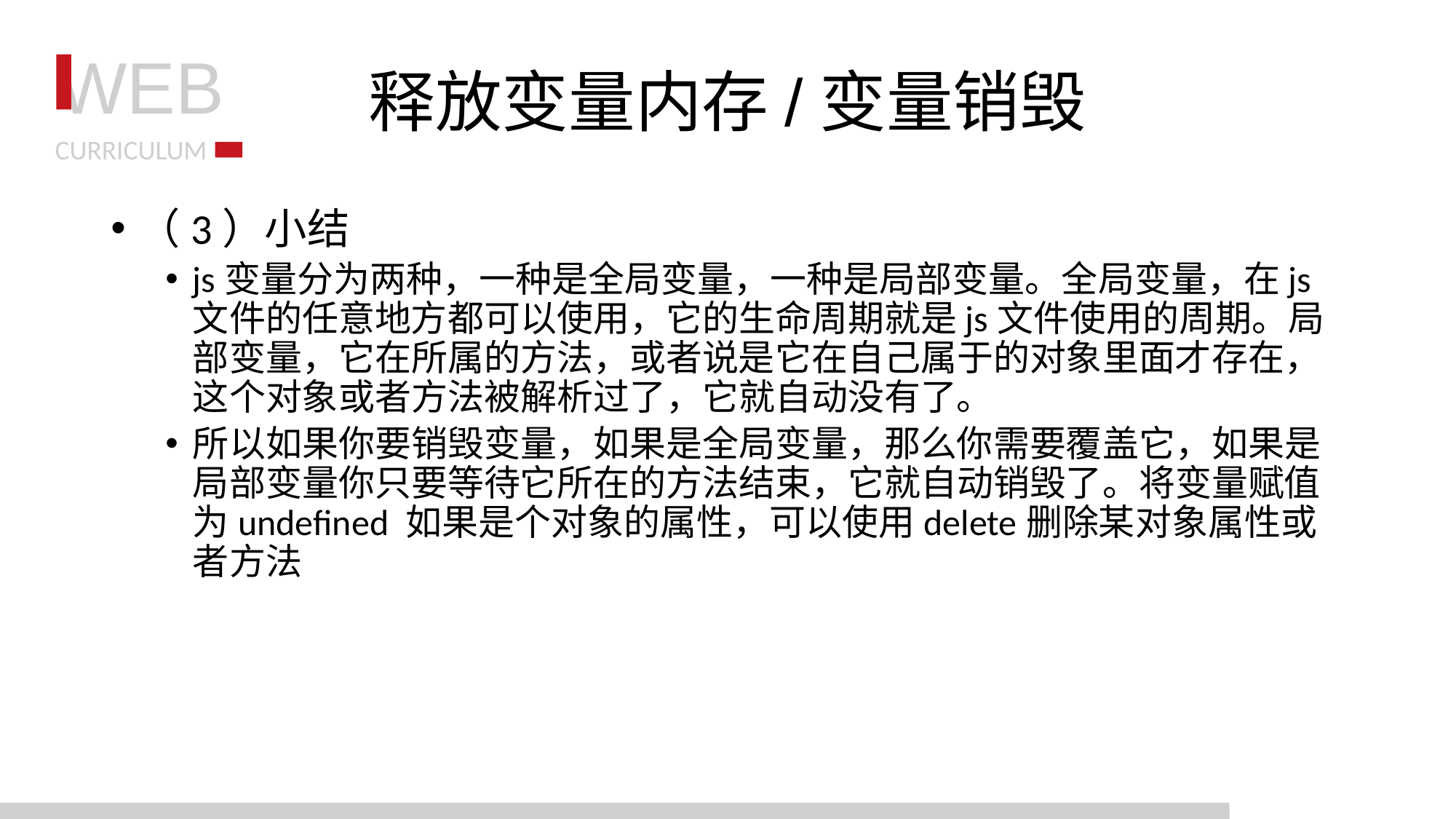

# 释放变量内存/变量销毁
（3）小结
js变量分为两种，一种是全局变量，一种是局部变量。全局变量，在js文件的任意地方都可以使用，它的生命周期就是js文件使用的周期。局部变量，它在所属的方法，或者说是它在自己属于的对象里面才存在，这个对象或者方法被解析过了，它就自动没有了。
所以如果你要销毁变量，如果是全局变量，那么你需要覆盖它，如果是局部变量你只要等待它所在的方法结束，它就自动销毁了。将变量赋值为undefined 如果是个对象的属性，可以使用delete删除某对象属性或者方法